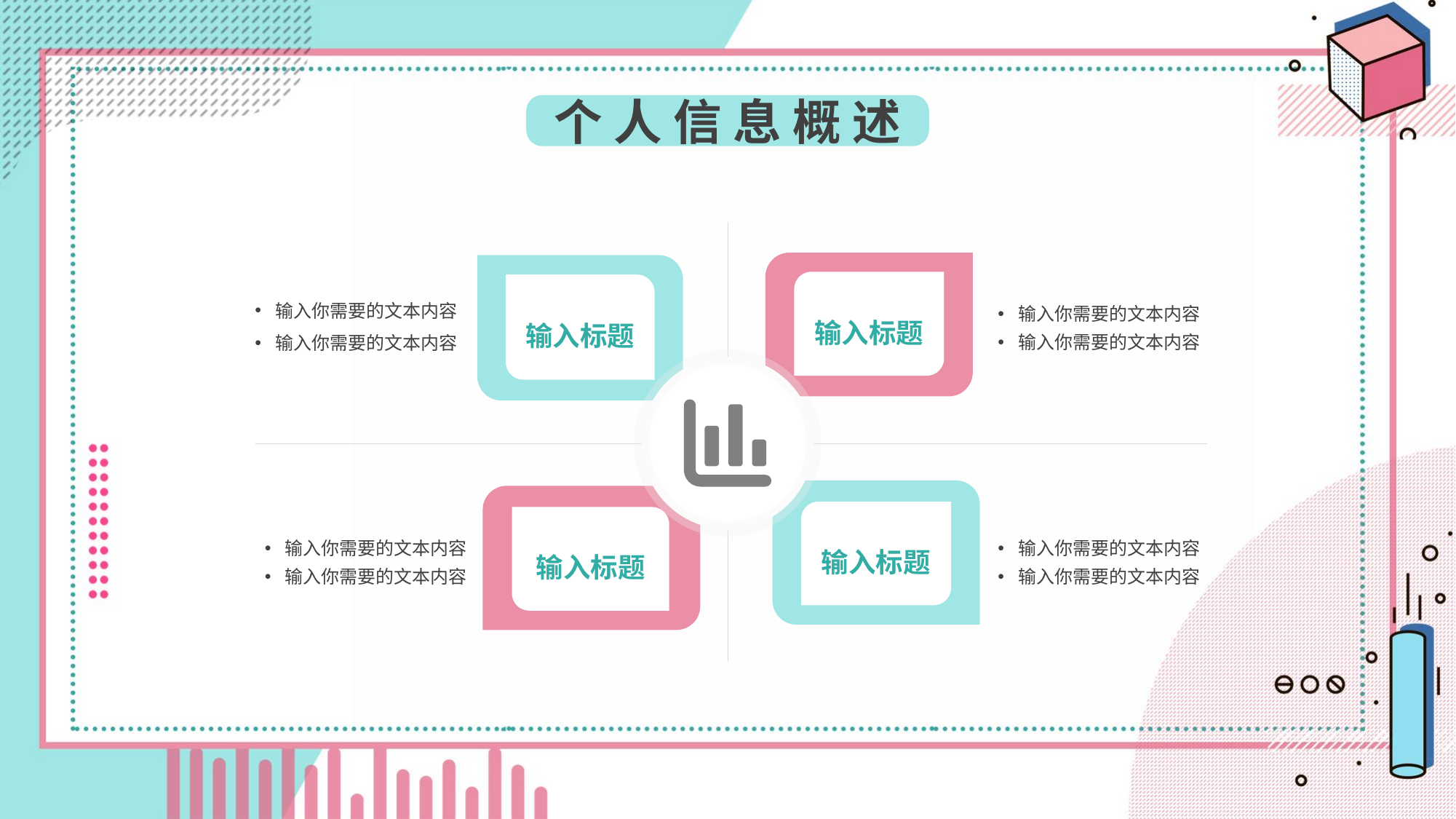

个 人 信 息 概 述

输入你需要的文本内容
输入你需要的文本内容
输入你需要的文本内容
输入你需要的文本内容
输入标题
输入标题

输入标题
输入你需要的文本内容
输入你需要的文本内容
输入你需要的文本内容
输入你需要的文本内容
输入标题